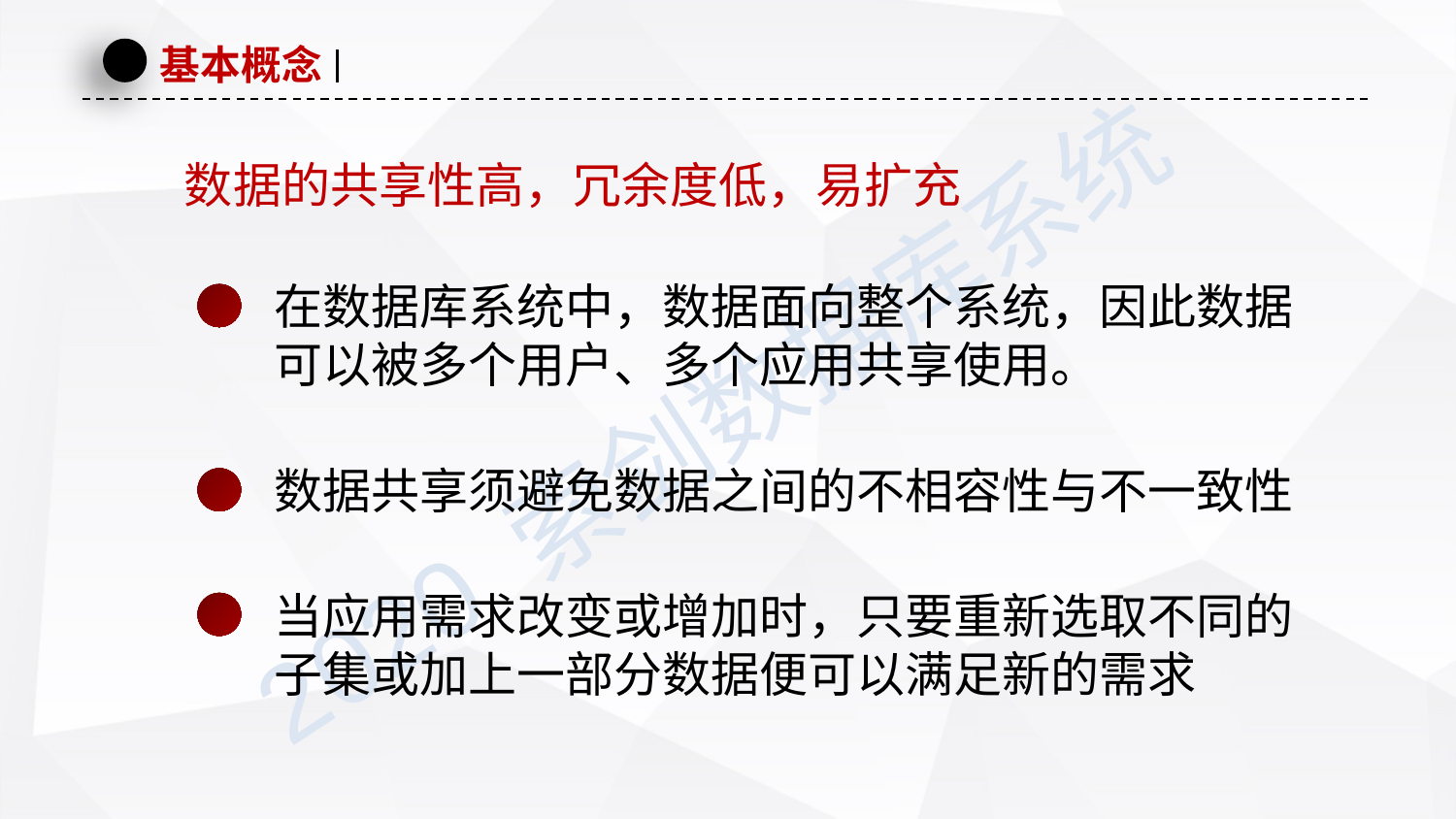

基本概念

数据的共享性高，冗余度低，易扩充
在数据库系统中，数据面向整个系统，因此数据可以被多个用户、多个应用共享使用。

数据共享须避免数据之间的不相容性与不一致性

当应用需求改变或增加时，只要重新选取不同的子集或加上一部分数据便可以满足新的需求